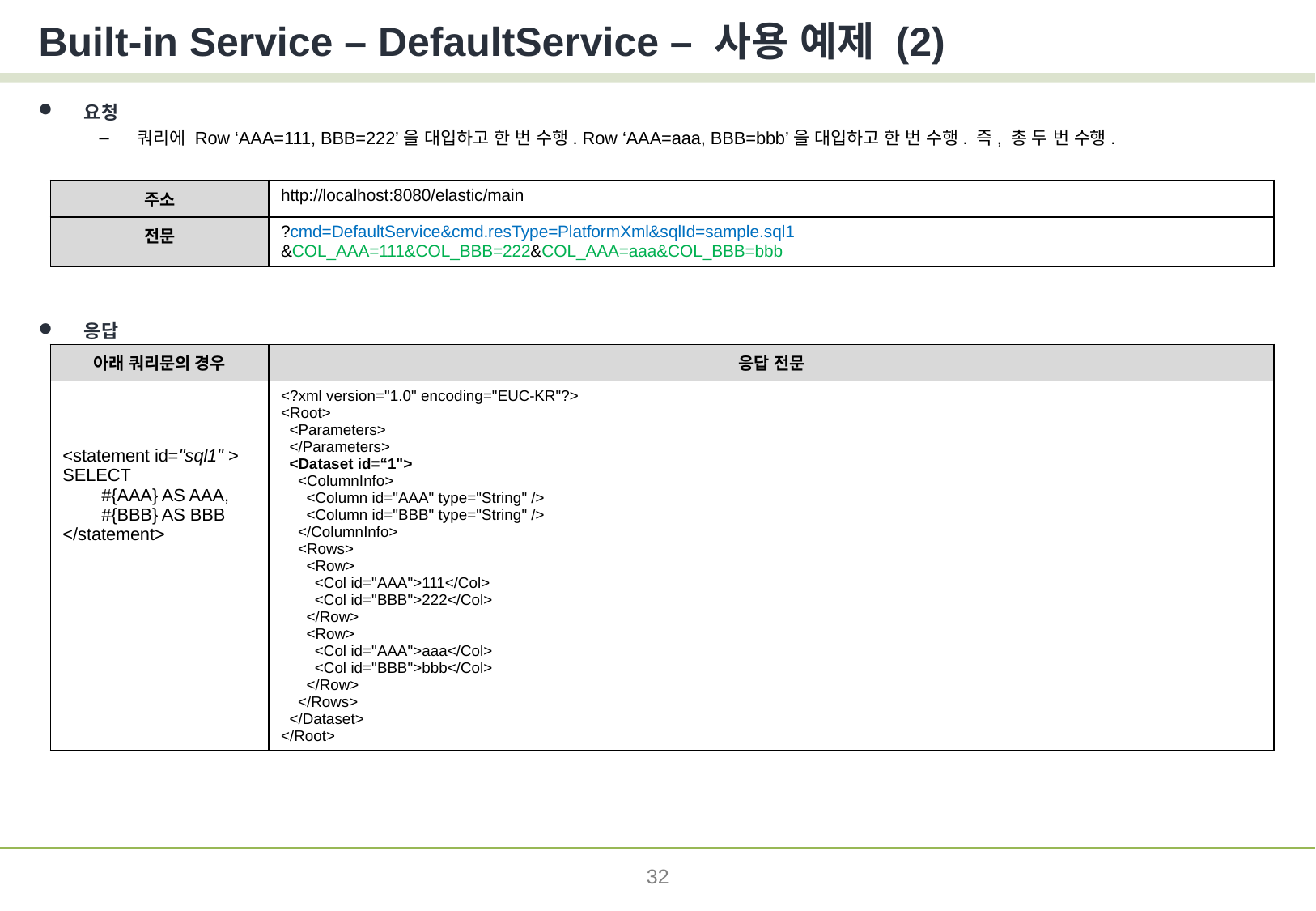

# Built-in Service – DefaultService – 사용 예제 (2)
요청
쿼리에 Row ‘AAA=111, BBB=222’을 대입하고 한 번 수행. Row ‘AAA=aaa, BBB=bbb’을 대입하고 한 번 수행. 즉, 총 두 번 수행.

응답

| 주소 | http://localhost:8080/elastic/main |
| --- | --- |
| 전문 | ?cmd=DefaultService&cmd.resType=PlatformXml&sqlId=sample.sql1 &COL\_AAA=111&COL\_BBB=222&COL\_AAA=aaa&COL\_BBB=bbb |
| 아래 쿼리문의 경우 | 응답 전문 |
| --- | --- |
| <statement id="sql1" > SELECT #{AAA} AS AAA, #{BBB} AS BBB </statement> | <?xml version="1.0" encoding="EUC-KR"?> <Root> <Parameters> </Parameters> <Dataset id=“1"> <ColumnInfo> <Column id="AAA" type="String" /> <Column id="BBB" type="String" /> </ColumnInfo> <Rows> <Row> <Col id="AAA">111</Col> <Col id="BBB">222</Col> </Row> <Row> <Col id="AAA">aaa</Col> <Col id="BBB">bbb</Col> </Row> </Rows> </Dataset> </Root> |
32